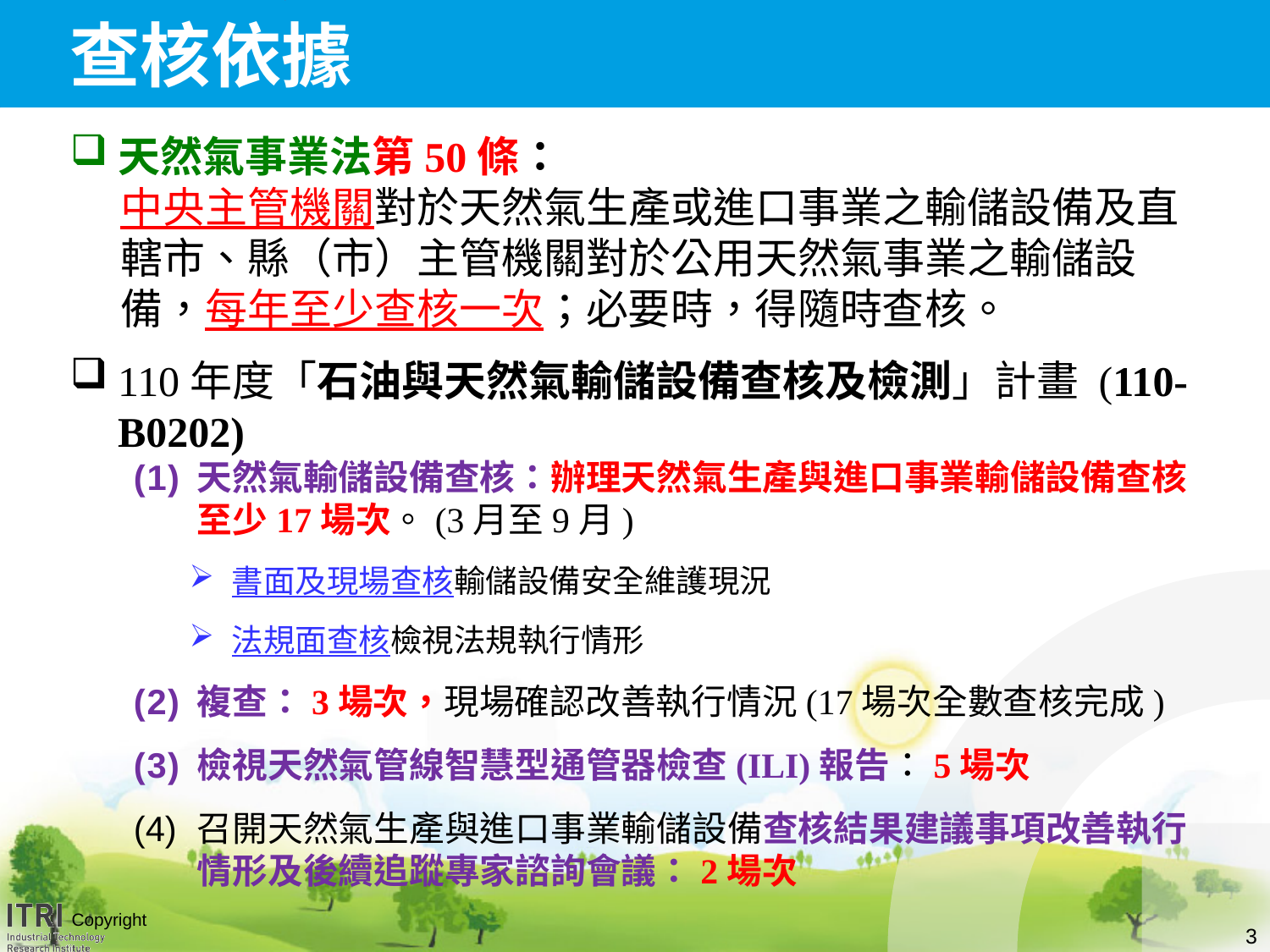

# 查核依據
天然氣事業法第50條：
中央主管機關對於天然氣生產或進口事業之輸儲設備及直轄市、縣（市）主管機關對於公用天然氣事業之輸儲設備，每年至少查核一次；必要時，得隨時查核。
110年度「石油與天然氣輸儲設備查核及檢測」計畫 (110-B0202)
天然氣輸儲設備查核：辦理天然氣生產與進口事業輸儲設備查核至少17場次。(3月至9月)
書面及現場查核輸儲設備安全維護現況
法規面查核檢視法規執行情形
複查：3場次，現場確認改善執行情況(17場次全數查核完成)
檢視天然氣管線智慧型通管器檢查(ILI)報告：5場次
召開天然氣生產與進口事業輸儲設備查核結果建議事項改善執行情形及後續追蹤專家諮詢會議：2場次

3